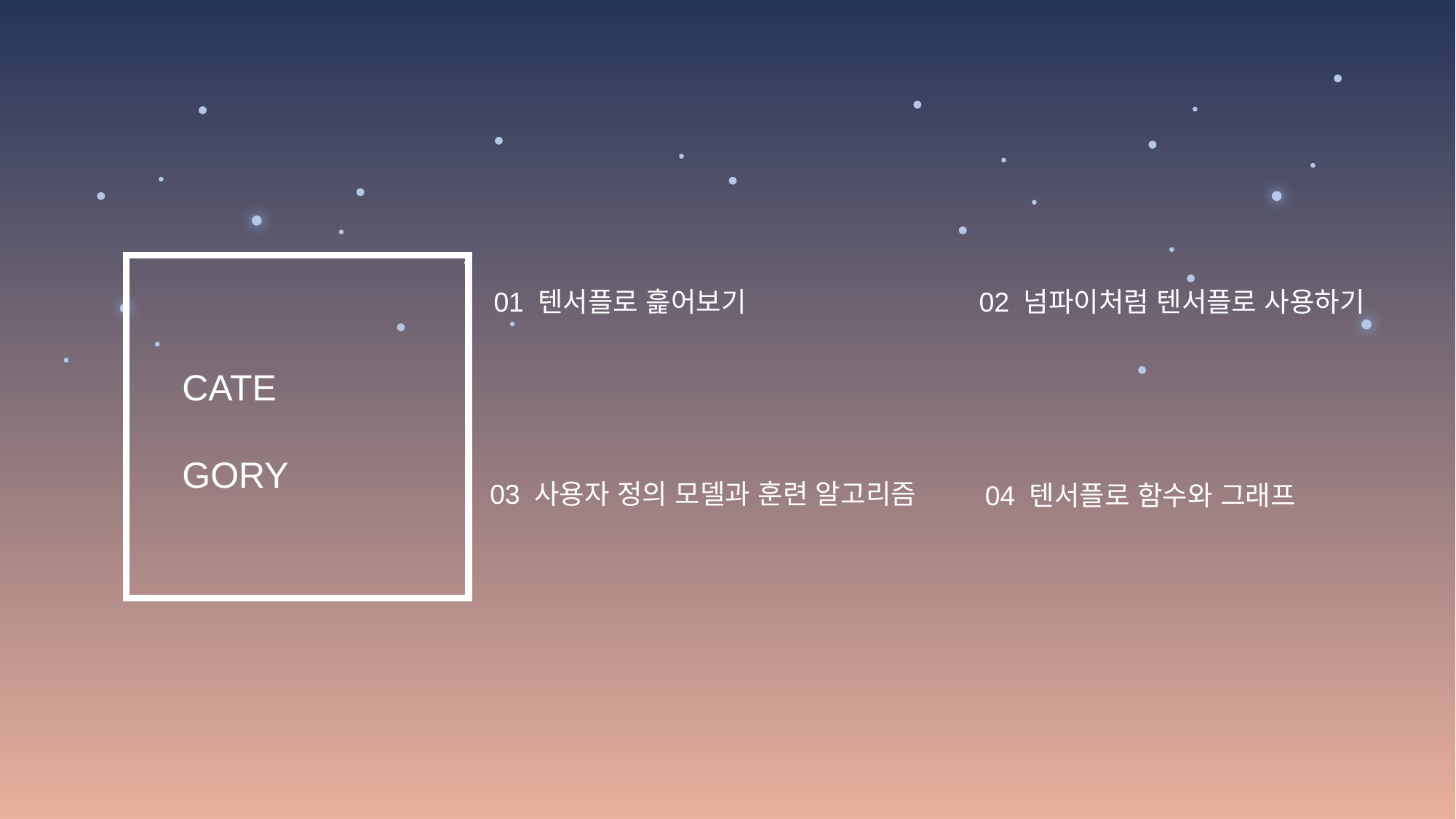

02 넘파이처럼 텐서플로 사용하기
01 텐서플로 흝어보기

CATE

GORY
03 사용자 정의 모델과 훈련 알고리즘
04 텐서플로 함수와 그래프